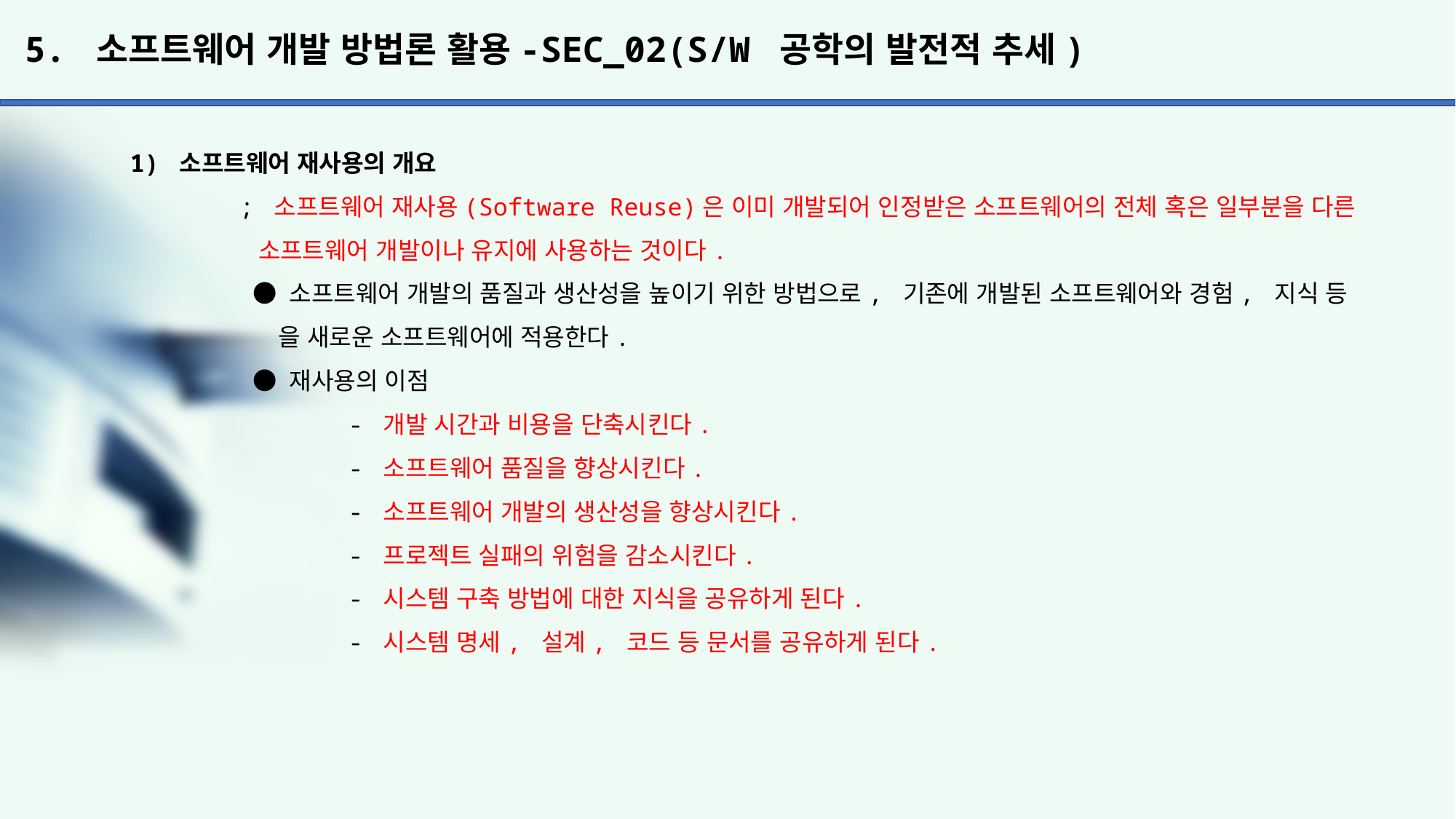

# 5. 소프트웨어 개발 방법론 활용-SEC_02(S/W 공학의 발전적 추세)
1) 소프트웨어 재사용의 개요
	; 소프트웨어 재사용(Software Reuse)은 이미 개발되어 인정받은 소프트웨어의 전체 혹은 일부분을 다른
	  소프트웨어 개발이나 유지에 사용하는 것이다.
	  ● 소프트웨어 개발의 품질과 생산성을 높이기 위한 방법으로, 기존에 개발된 소프트웨어와 경험, 지식 등
	     을 새로운 소프트웨어에 적용한다.
	  ● 재사용의 이점
		- 개발 시간과 비용을 단축시킨다.
		- 소프트웨어 품질을 향상시킨다.
		- 소프트웨어 개발의 생산성을 향상시킨다.
		- 프로젝트 실패의 위험을 감소시킨다.
		- 시스템 구축 방법에 대한 지식을 공유하게 된다.
		- 시스템 명세, 설계, 코드 등 문서를 공유하게 된다.